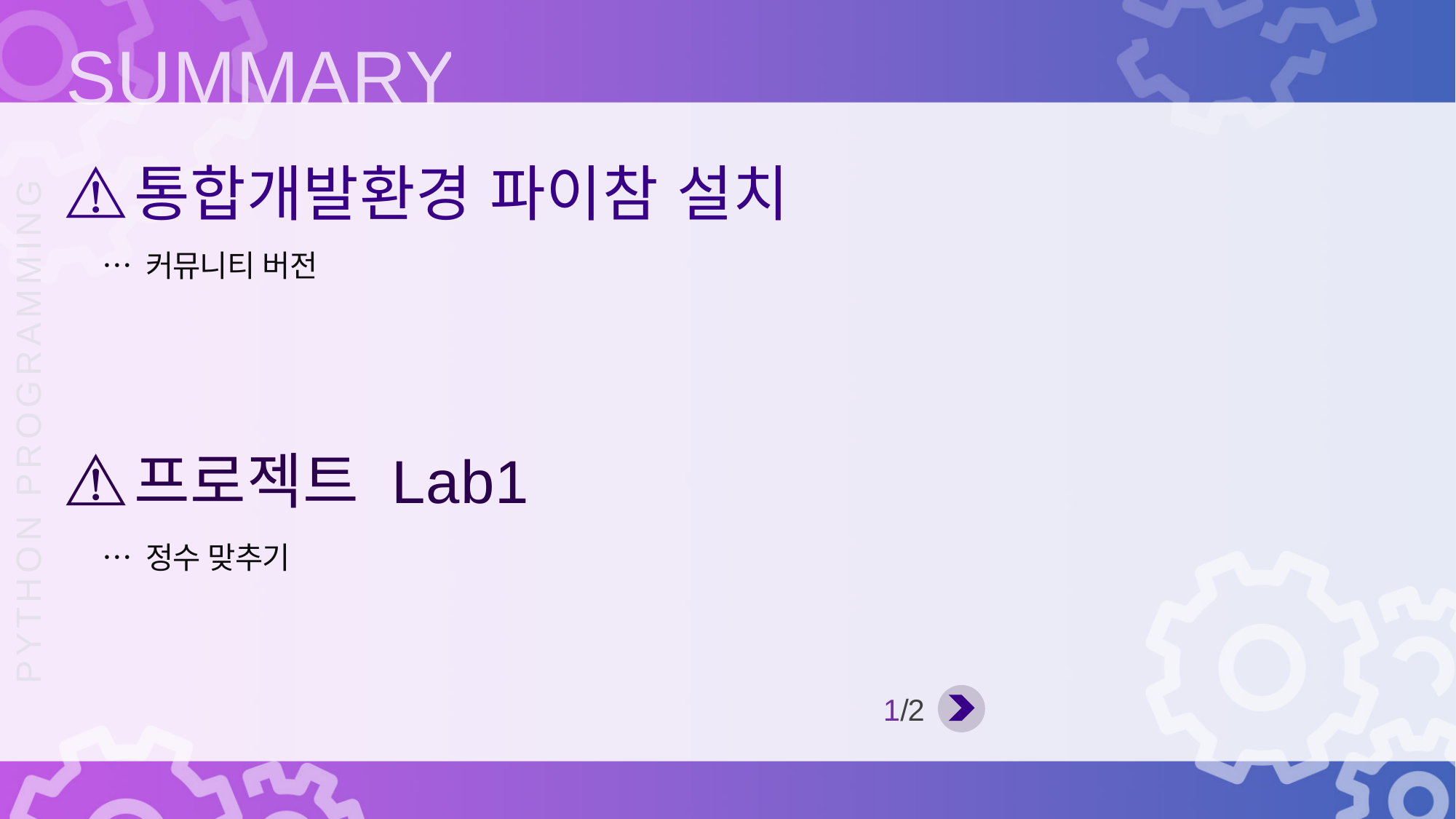

통합개발환경 파이참 설치
… 커뮤니티 버전
프로젝트 Lab1
… 정수 맞추기
1/2